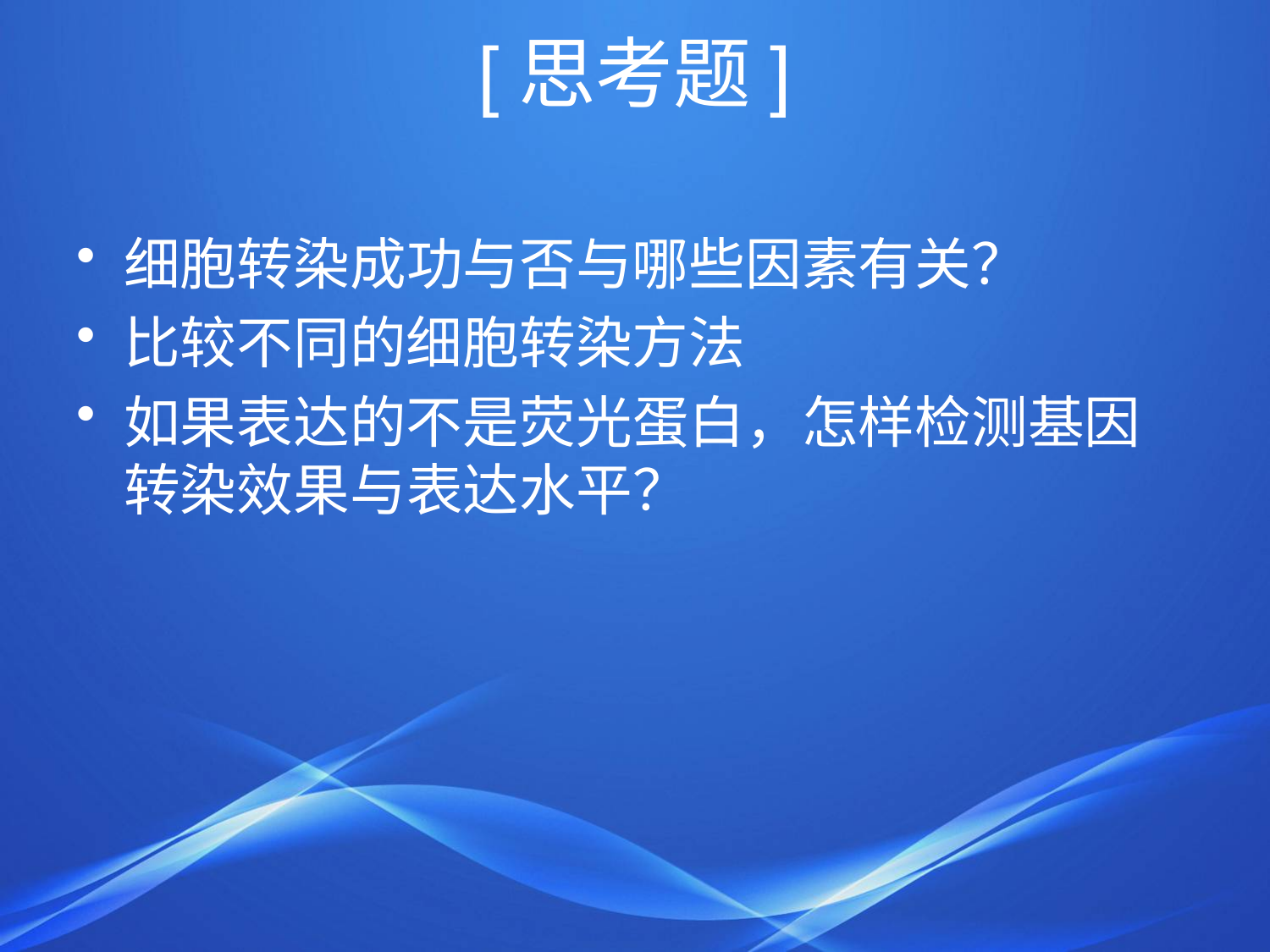

# [思考题]
细胞转染成功与否与哪些因素有关？
比较不同的细胞转染方法
如果表达的不是荧光蛋白，怎样检测基因转染效果与表达水平？